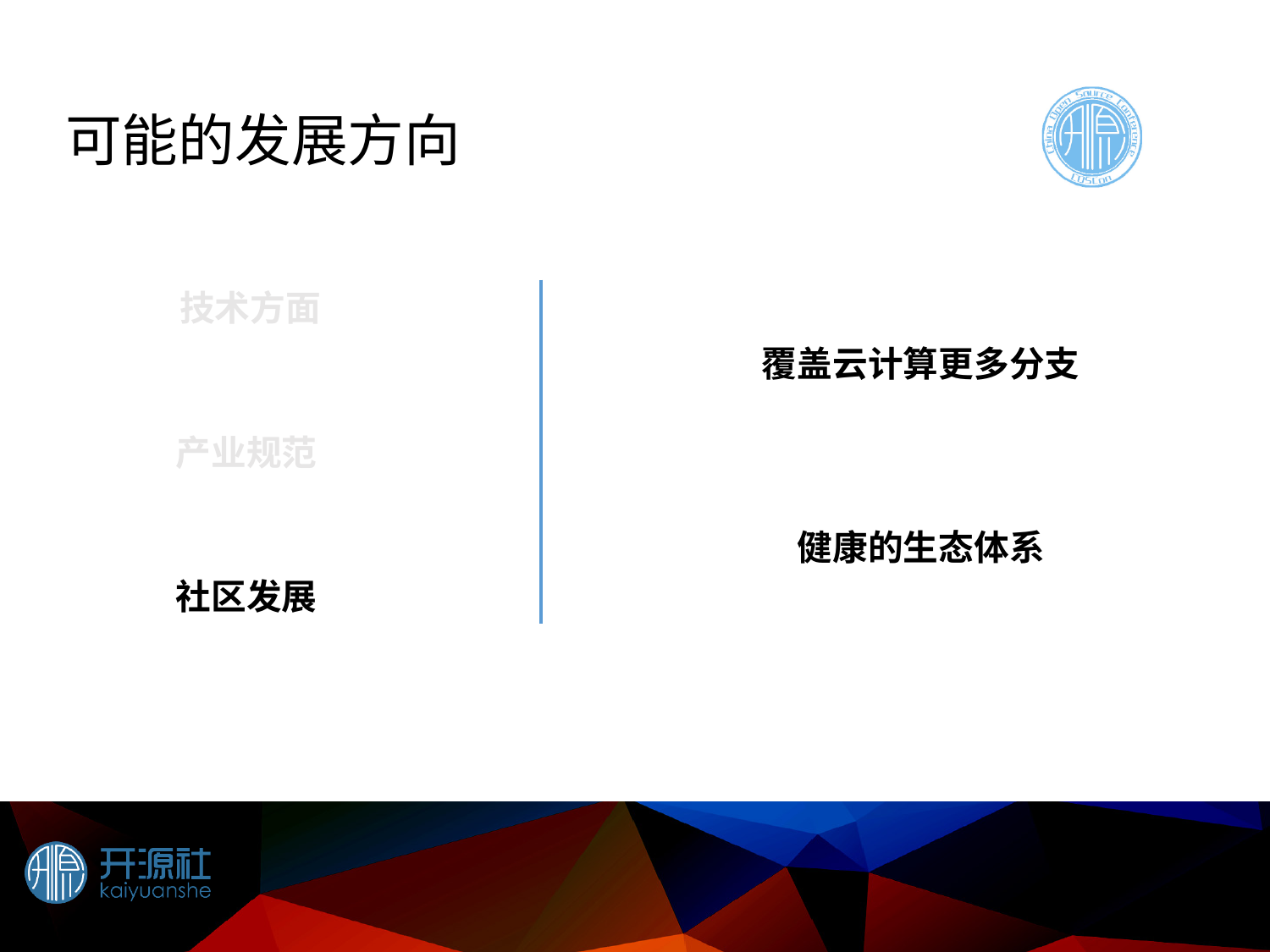

# 可能的发展方向
技术方面
覆盖云计算更多分支
产业规范
健康的生态体系
社区发展